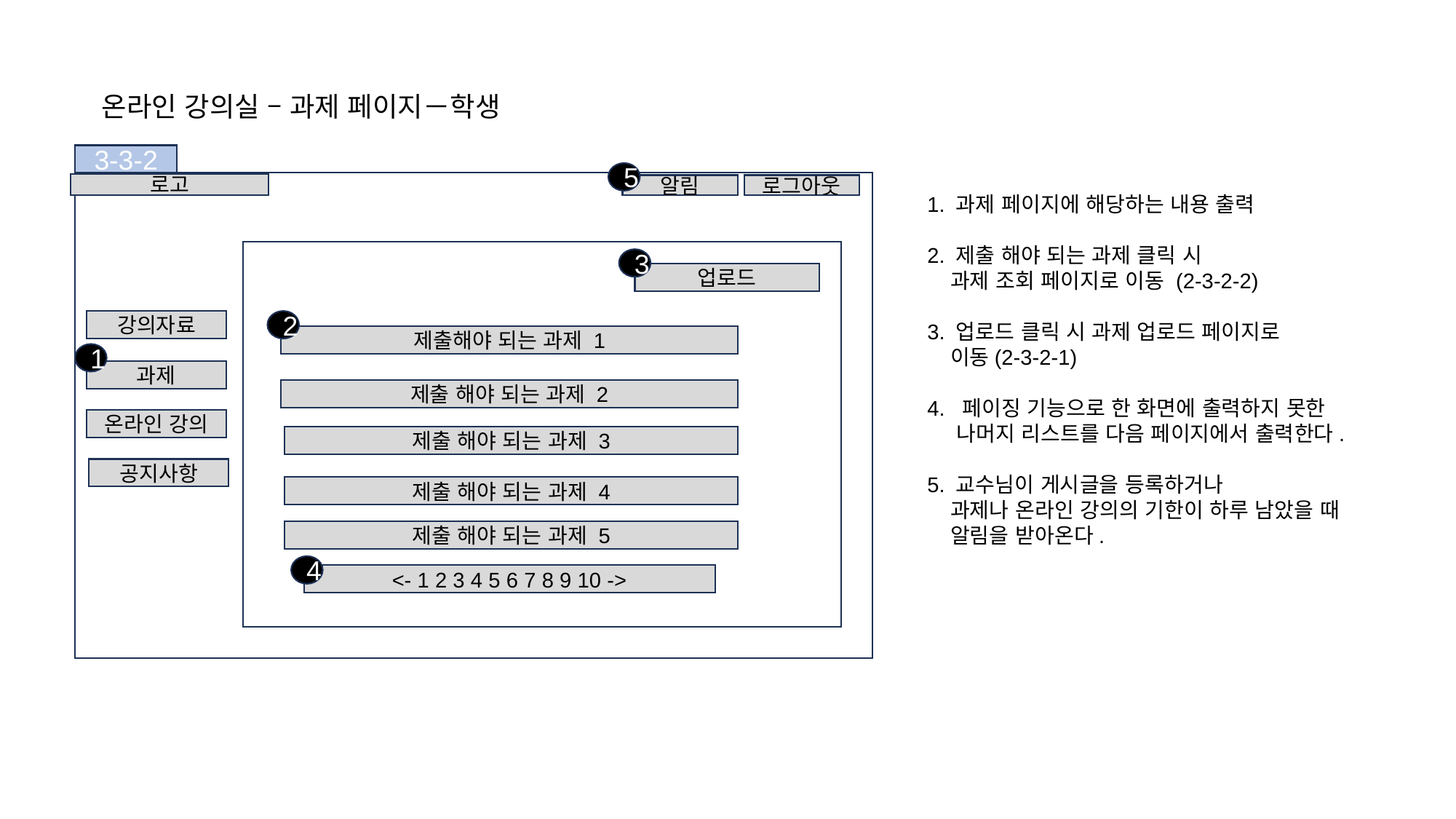

온라인 강의실 – 과제 페이지－학생
3-3-2
5

로고
알림
로그아웃
1. 과제 페이지에 해당하는 내용 출력

2. 제출 해야 되는 과제 클릭 시
   과제 조회 페이지로 이동 (2-3-2-2)

3. 업로드 클릭 시 과제 업로드 페이지로
   이동(2-3-2-1)

4.  페이징 기능으로 한 화면에 출력하지 못한
    나머지 리스트를 다음 페이지에서 출력한다.

5. 교수님이 게시글을 등록하거나
   과제나 온라인 강의의 기한이 하루 남았을 때
   알림을 받아온다.

3
업로드
강의자료
2
제출해야 되는 과제 1
1
과제
제출 해야 되는 과제 2
온라인 강의
제출 해야 되는 과제 3
공지사항
제출 해야 되는 과제 4
제출 해야 되는 과제 5
4
<- 1 2 3 4 5 6 7 8 9 10 ->